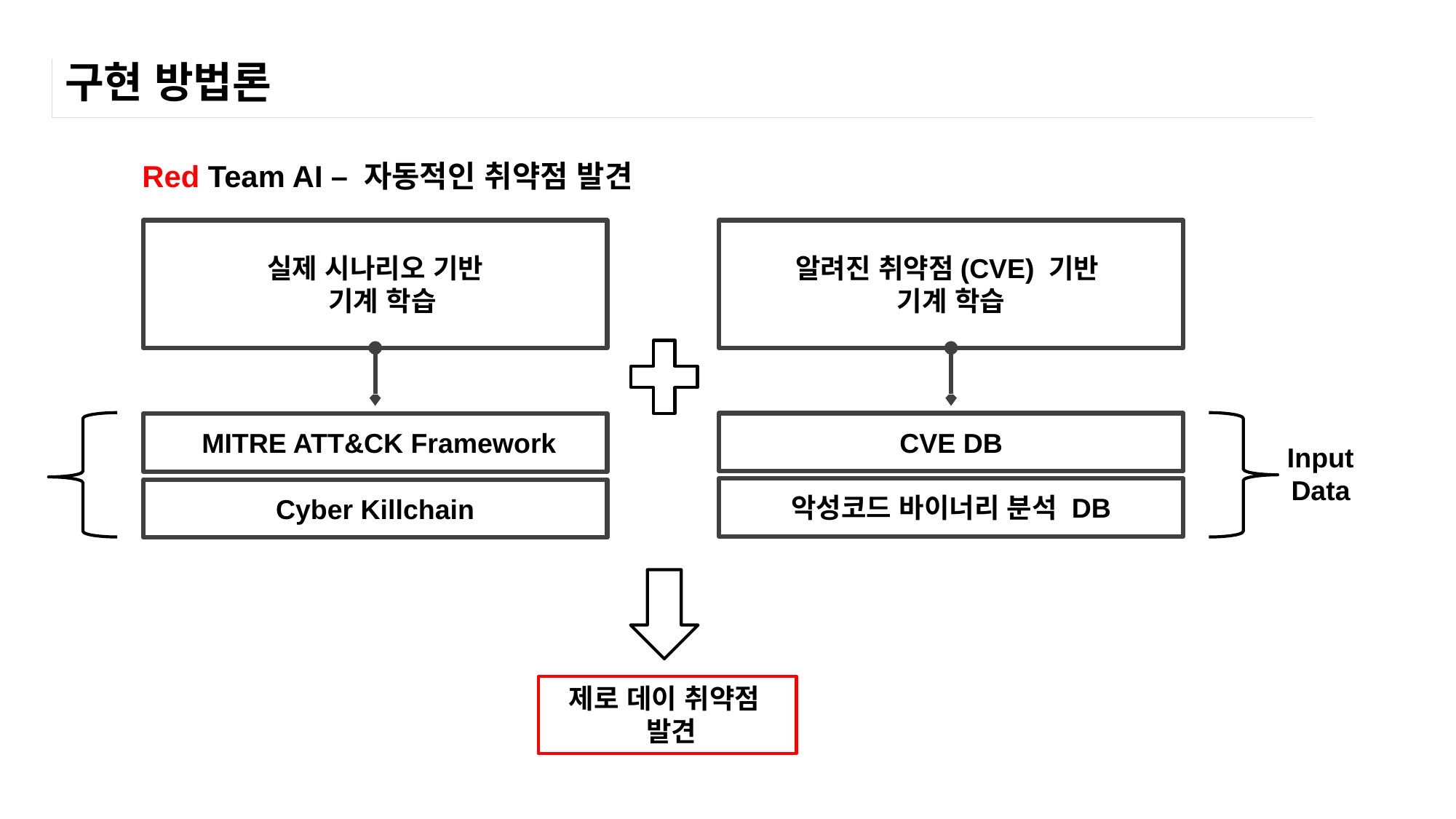

# 구현 방법론
Red Team AI – 자동적인 취약점 발견
실제 시나리오 기반
 기계 학습
알려진 취약점(CVE) 기반
기계 학습

CVE DB
 MITRE ATT&CK Framework
Input Data
악성코드 바이너리 분석 DB
Cyber Killchain

제로 데이 취약점
 발견